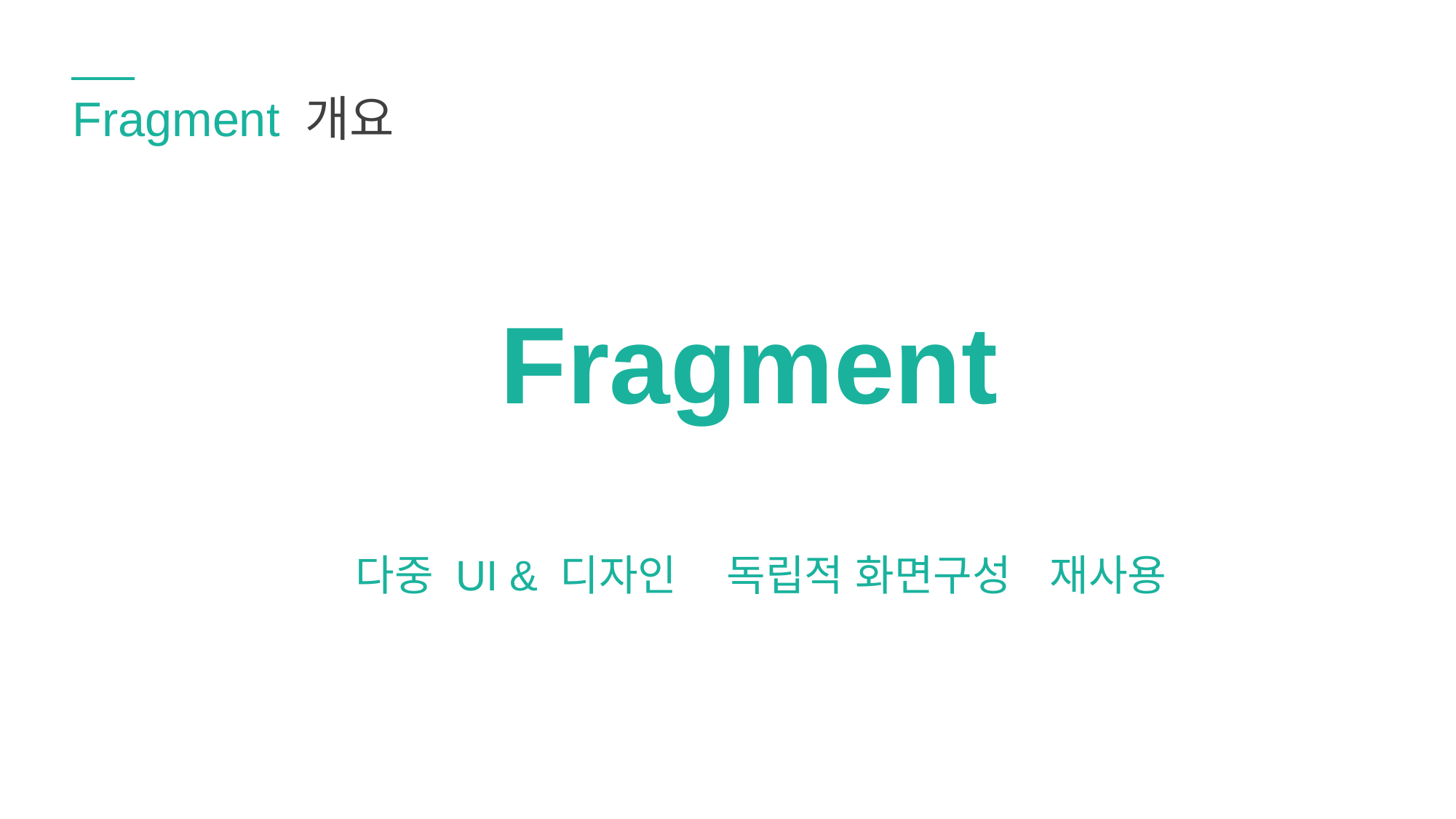

Fragment 개요
Fragment
다중 UI & 디자인
독립적 화면구성
재사용